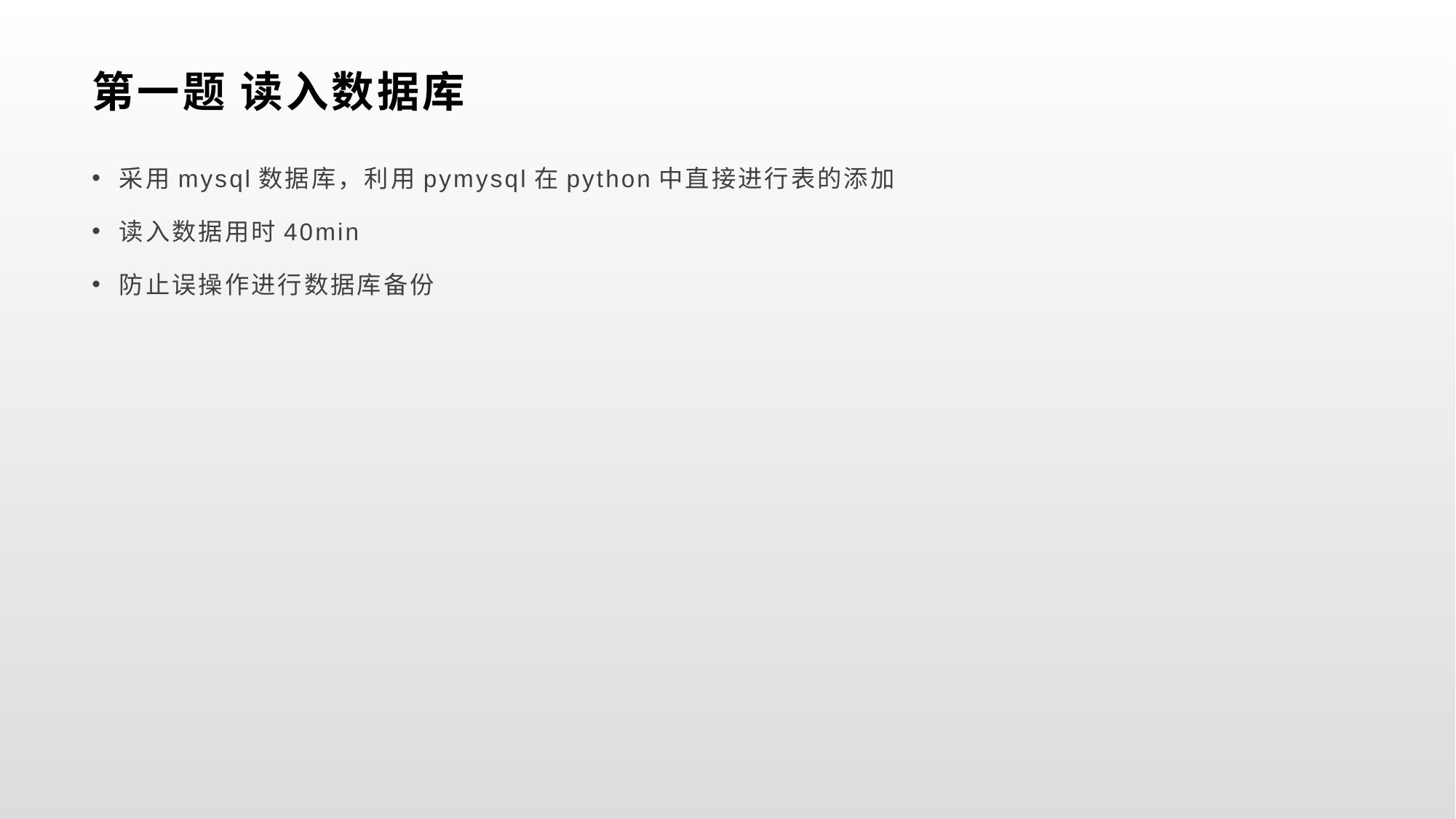

# 第一题 读入数据库
采用mysql数据库，利用pymysql在python中直接进行表的添加
读入数据用时40min
防止误操作进行数据库备份